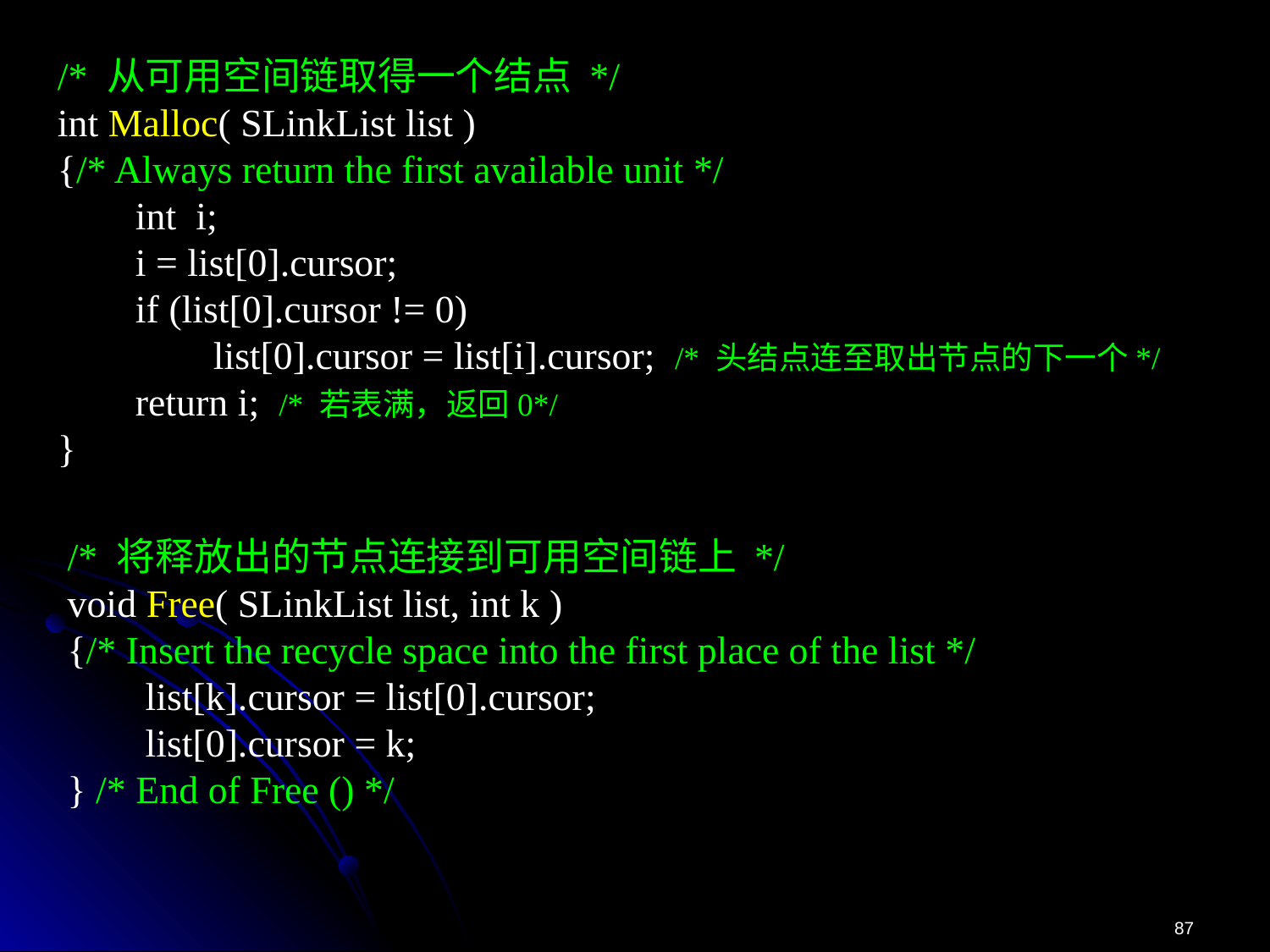

/* 从可用空间链取得一个结点 */
int Malloc( SLinkList list )
{/* Always return the first available unit */
        int  i;
        i = list[0].cursor;
        if (list[0].cursor != 0)
                list[0].cursor = list[i].cursor;  /* 头结点连至取出节点的下一个*/
        return i;  /* 若表满，返回0*/
}
/* 将释放出的节点连接到可用空间链上 */
void Free( SLinkList list, int k )
{/* Insert the recycle space into the first place of the list */
        list[k].cursor = list[0].cursor;
        list[0].cursor = k;
} /* End of Free () */

87